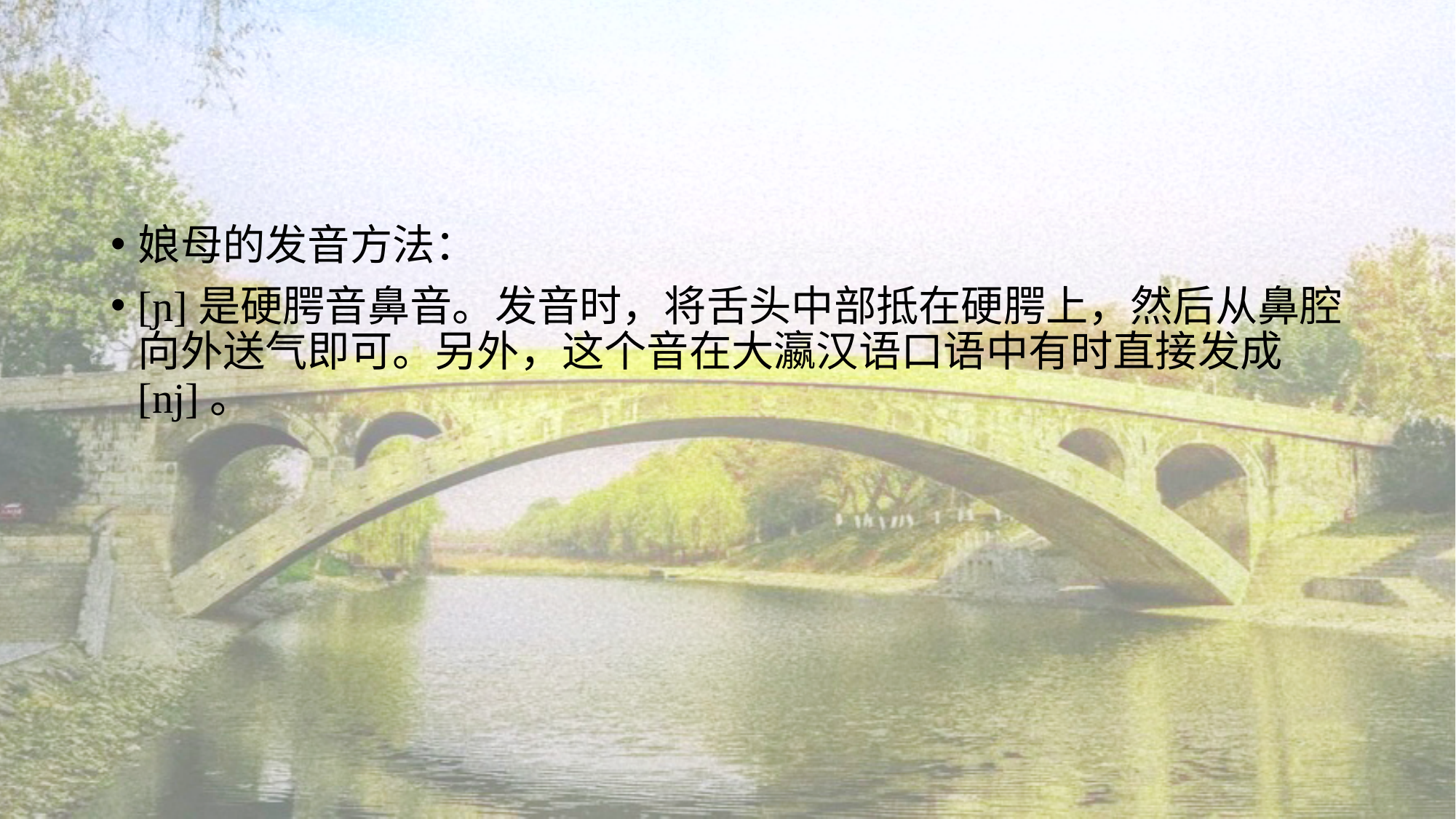

#
娘母的发音方法：
[ɲ]是硬腭音鼻音。发音时，将舌头中部抵在硬腭上，然后从鼻腔向外送气即可。另外，这个音在大瀛汉语口语中有时直接发成[nj]。